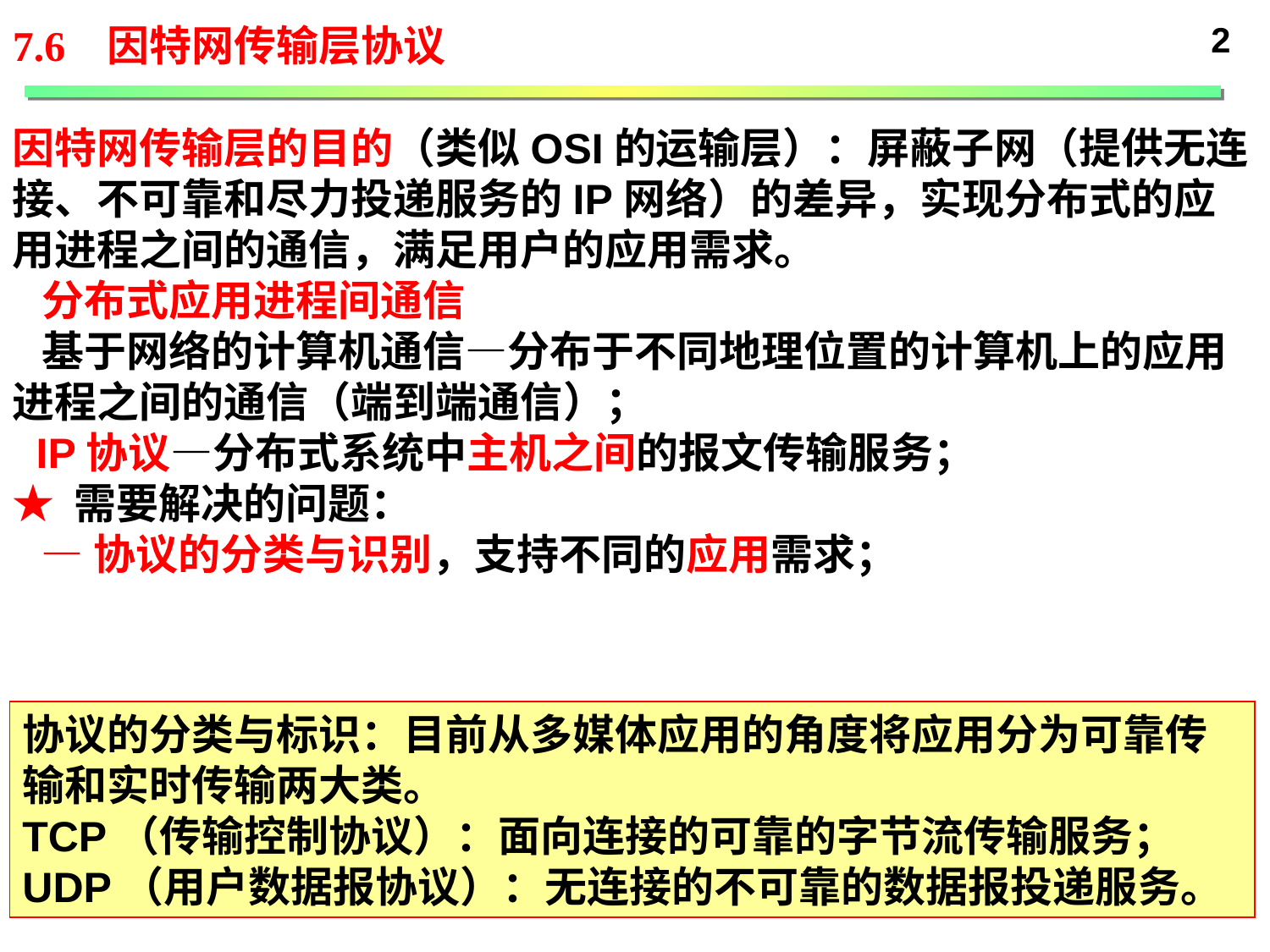

2
7.6   因特网传输层协议

因特网传输层的目的（类似OSI的运输层）：屏蔽子网（提供无连接、不可靠和尽力投递服务的IP网络）的差异，实现分布式的应用进程之间的通信，满足用户的应用需求。
  分布式应用进程间通信
  基于网络的计算机通信—分布于不同地理位置的计算机上的应用进程之间的通信（端到端通信）；
  IP协议—分布式系统中主机之间的报文传输服务；
★ 需要解决的问题：
   —协议的分类与识别，支持不同的应用需求；
协议的分类与标识：目前从多媒体应用的角度将应用分为可靠传输和实时传输两大类。
TCP（传输控制协议）：面向连接的可靠的字节流传输服务；
UDP（用户数据报协议）：无连接的不可靠的数据报投递服务。